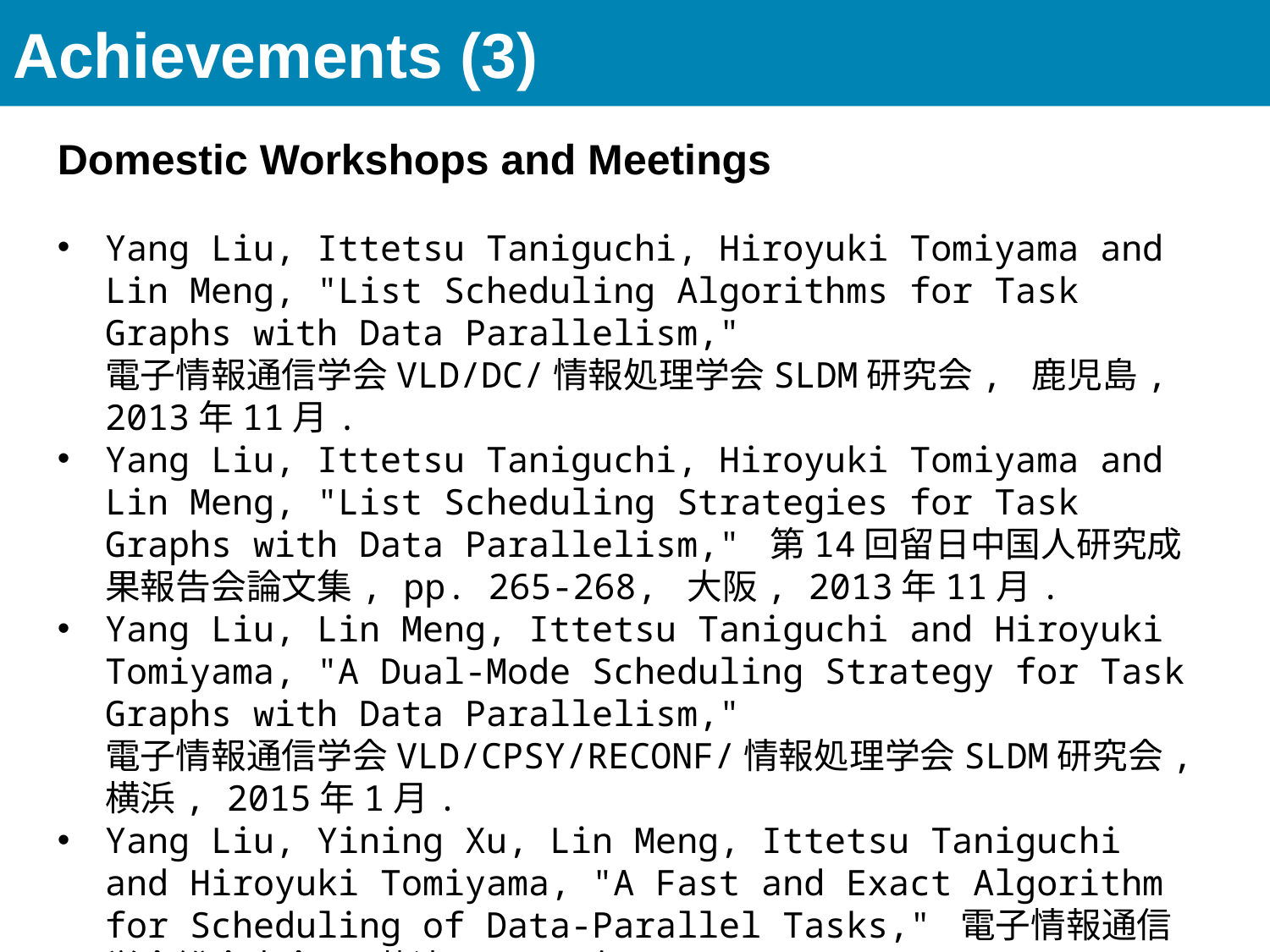

# Achievements (3)
41
Domestic Workshops and Meetings

Yang Liu, Ittetsu Taniguchi, Hiroyuki Tomiyama and Lin Meng, "List Scheduling Algorithms for Task Graphs with Data Parallelism," 電子情報通信学会VLD/DC/情報処理学会SLDM研究会, 鹿児島, 2013年11月.
Yang Liu, Ittetsu Taniguchi, Hiroyuki Tomiyama and Lin Meng, "List Scheduling Strategies for Task Graphs with Data Parallelism," 第14回留日中国人研究成果報告会論文集, pp. 265-268, 大阪, 2013年11月.
Yang Liu, Lin Meng, Ittetsu Taniguchi and Hiroyuki Tomiyama, "A Dual-Mode Scheduling Strategy for Task Graphs with Data Parallelism," 電子情報通信学会VLD/CPSY/RECONF/情報処理学会SLDM研究会, 横浜, 2015年1月.
Yang Liu, Yining Xu, Lin Meng, Ittetsu Taniguchi and Hiroyuki Tomiyama, "A Fast and Exact Algorithm for Scheduling of Data-Parallel Tasks," 電子情報通信学会総合大会, 草津, 2015年3月.